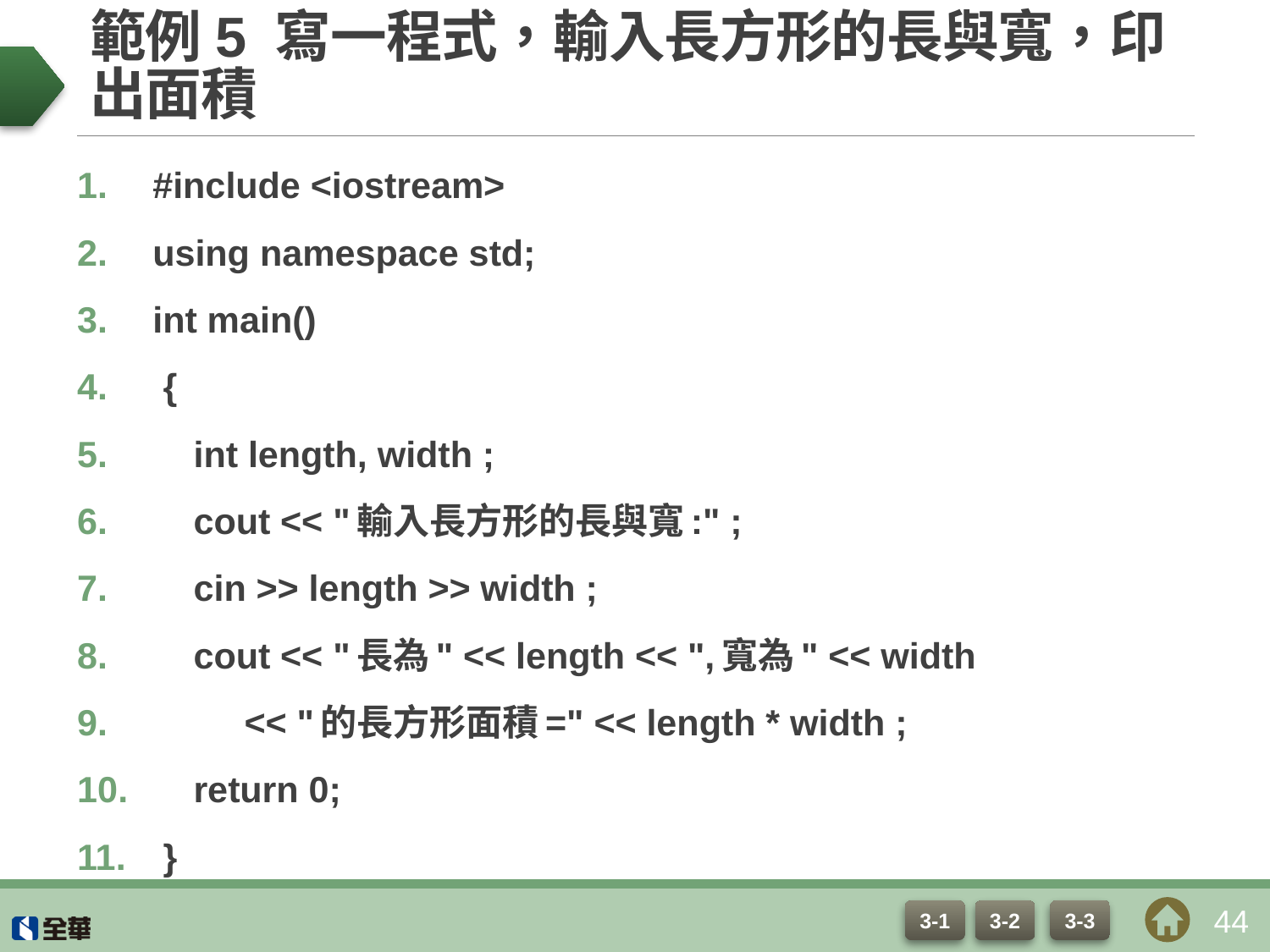

# 範例5 寫一程式，輸入長方形的長與寬，印出面積
#include <iostream>
using namespace std;
int main()
 {
    int length, width ;
    cout << "輸入長方形的長與寬:" ;
    cin >> length >> width ;
    cout << "長為" << length << ",寬為" << width
         << "的長方形面積=" << length * width ;
    return 0;
 }
44